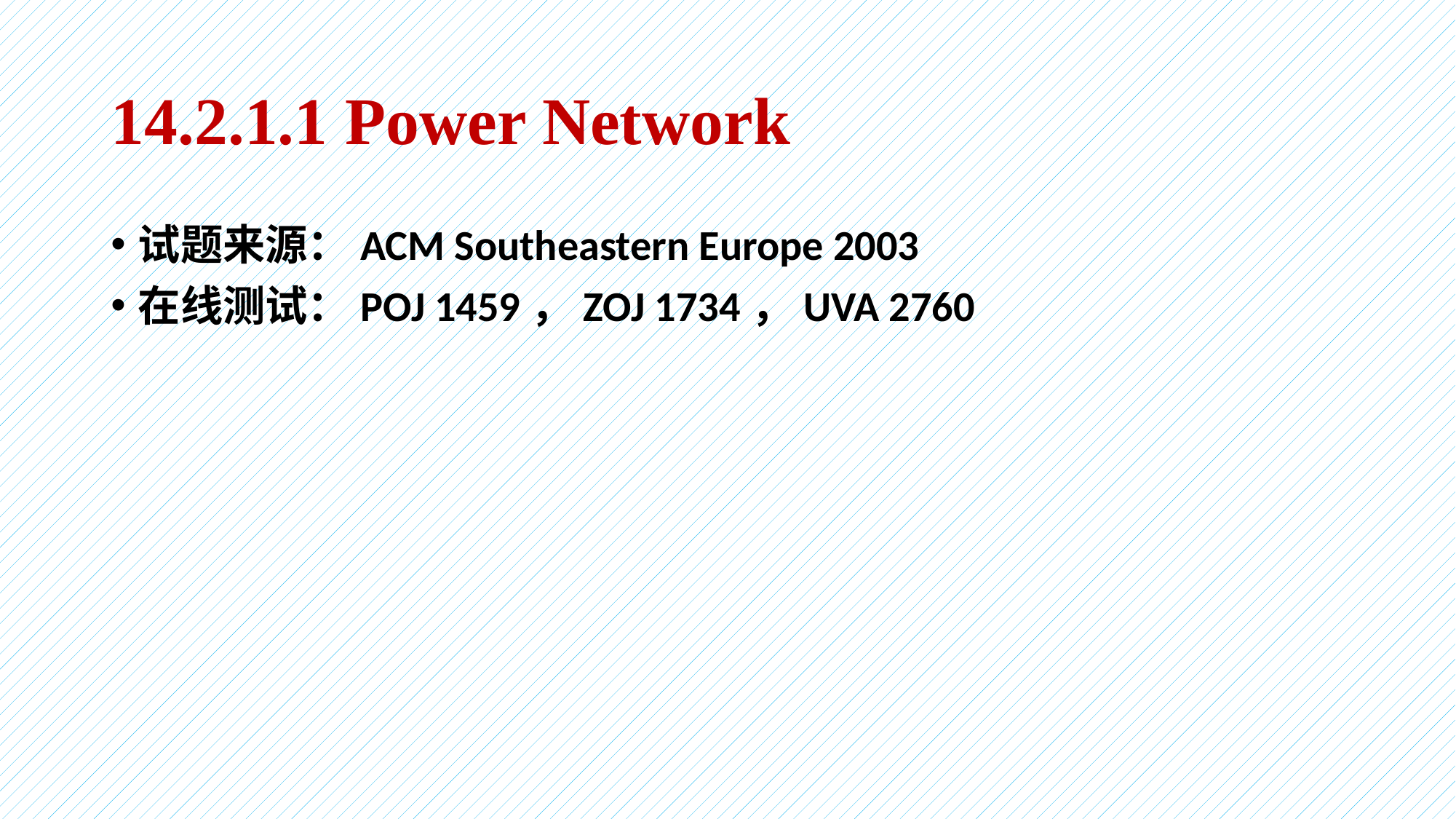

# 14.2.1.1 Power Network
试题来源：ACM Southeastern Europe 2003
在线测试：POJ 1459，ZOJ 1734，UVA 2760